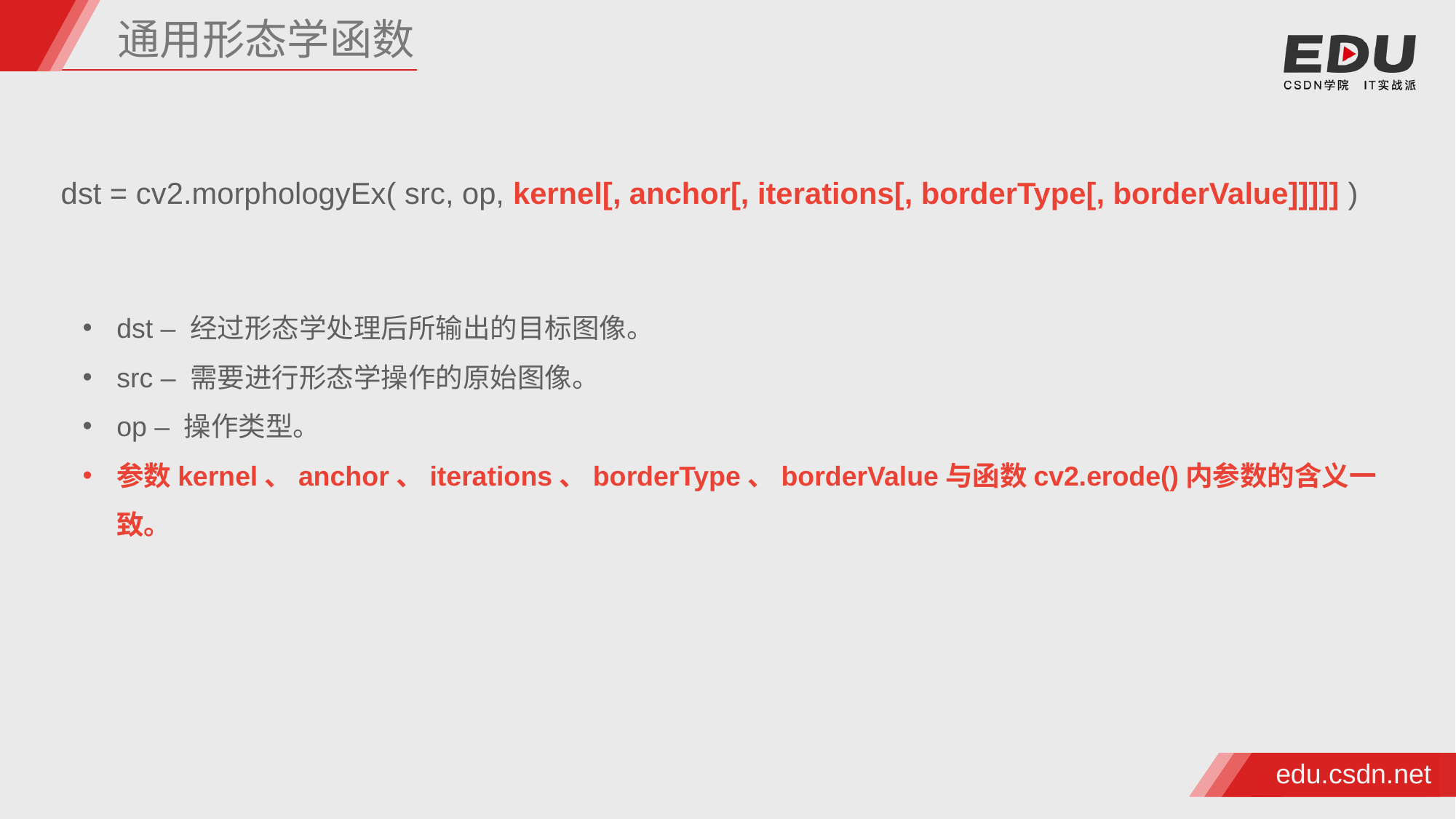

通用形态学函数

dst = cv2.morphologyEx( src, op, kernel[, anchor[, iterations[, borderType[, borderValue]]]]] )
dst – 经过形态学处理后所输出的目标图像。
src – 需要进行形态学操作的原始图像。
op – 操作类型。
参数kernel、anchor、iterations、borderType、borderValue与函数cv2.erode()内参数的含义一致。